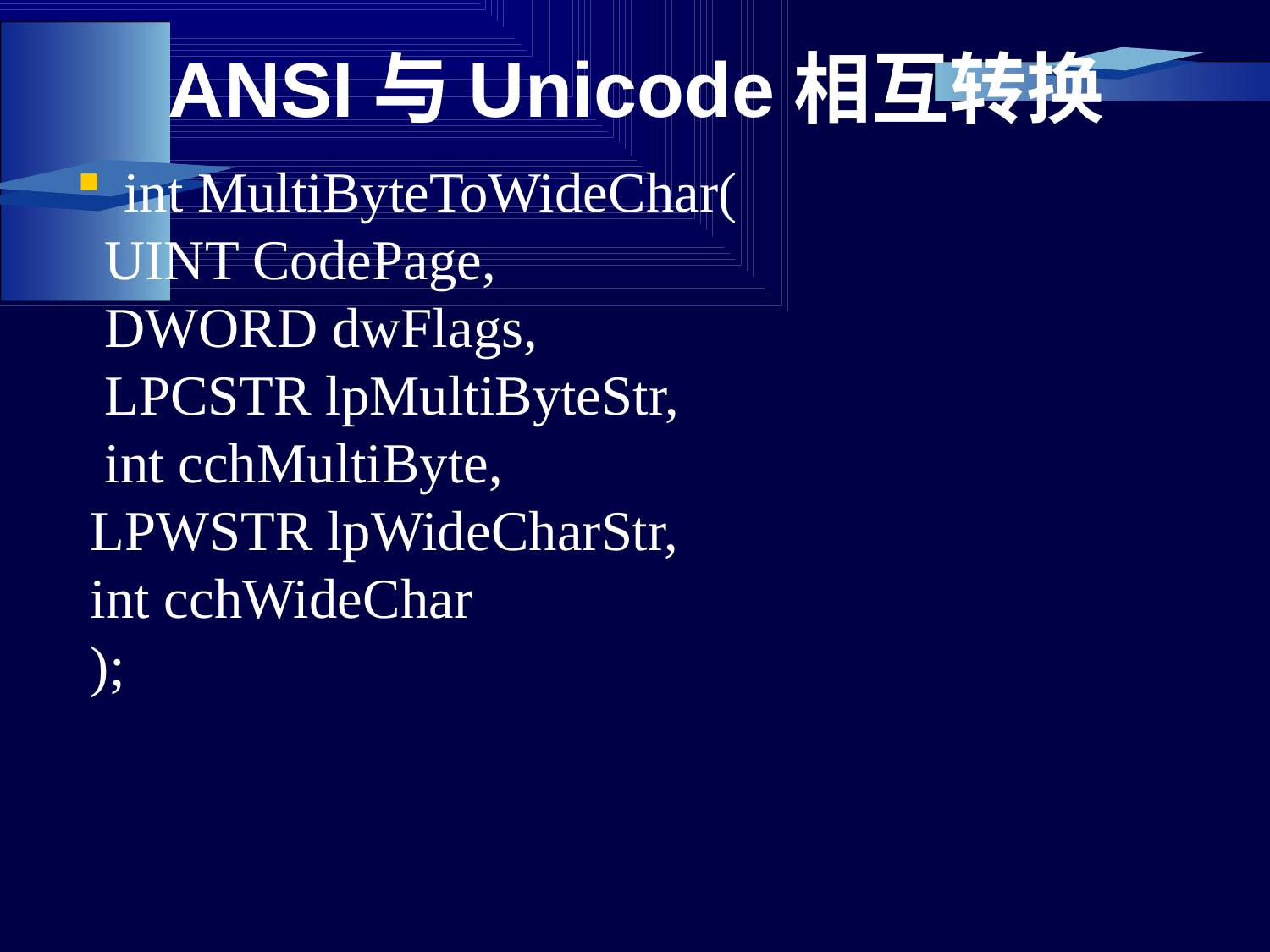

# ANSI与Unicode相互转换
int MultiByteToWideChar(
  UINT CodePage,
  DWORD dwFlags,
  LPCSTR lpMultiByteStr,
  int cchMultiByte,
 LPWSTR lpWideCharStr,
 int cchWideChar
 );